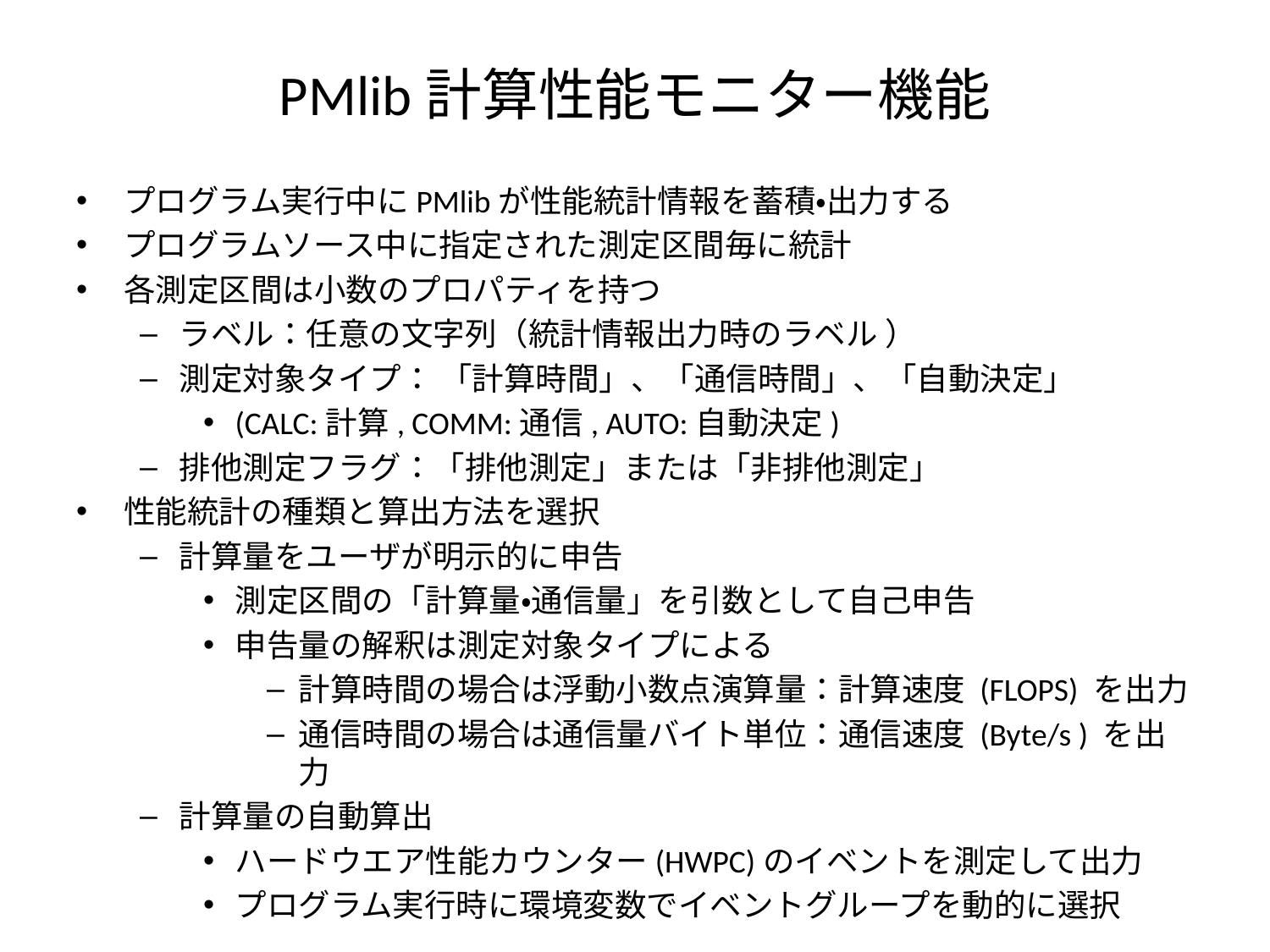

# PMlib計算性能モニター機能
プログラム実行中にPMlibが性能統計情報を蓄積・出力する
プログラムソース中に指定された測定区間毎に統計
各測定区間は小数のプロパティを持つ
ラベル：任意の文字列（統計情報出力時のラベル ）
測定対象タイプ： 「計算時間」、「通信時間」、「自動決定」
(CALC:計算, COMM:通信, AUTO:自動決定)
排他測定フラグ：「排他測定」または「非排他測定」
性能統計の種類と算出方法を選択
計算量をユーザが明示的に申告
測定区間の「計算量・通信量」を引数として自己申告
申告量の解釈は測定対象タイプによる
計算時間の場合は浮動小数点演算量：計算速度 (FLOPS) を出力
通信時間の場合は通信量バイト単位：通信速度 (Byte/s ) を出力
計算量の自動算出
ハードウエア性能カウンター(HWPC)のイベントを測定して出力
プログラム実行時に環境変数でイベントグループを動的に選択